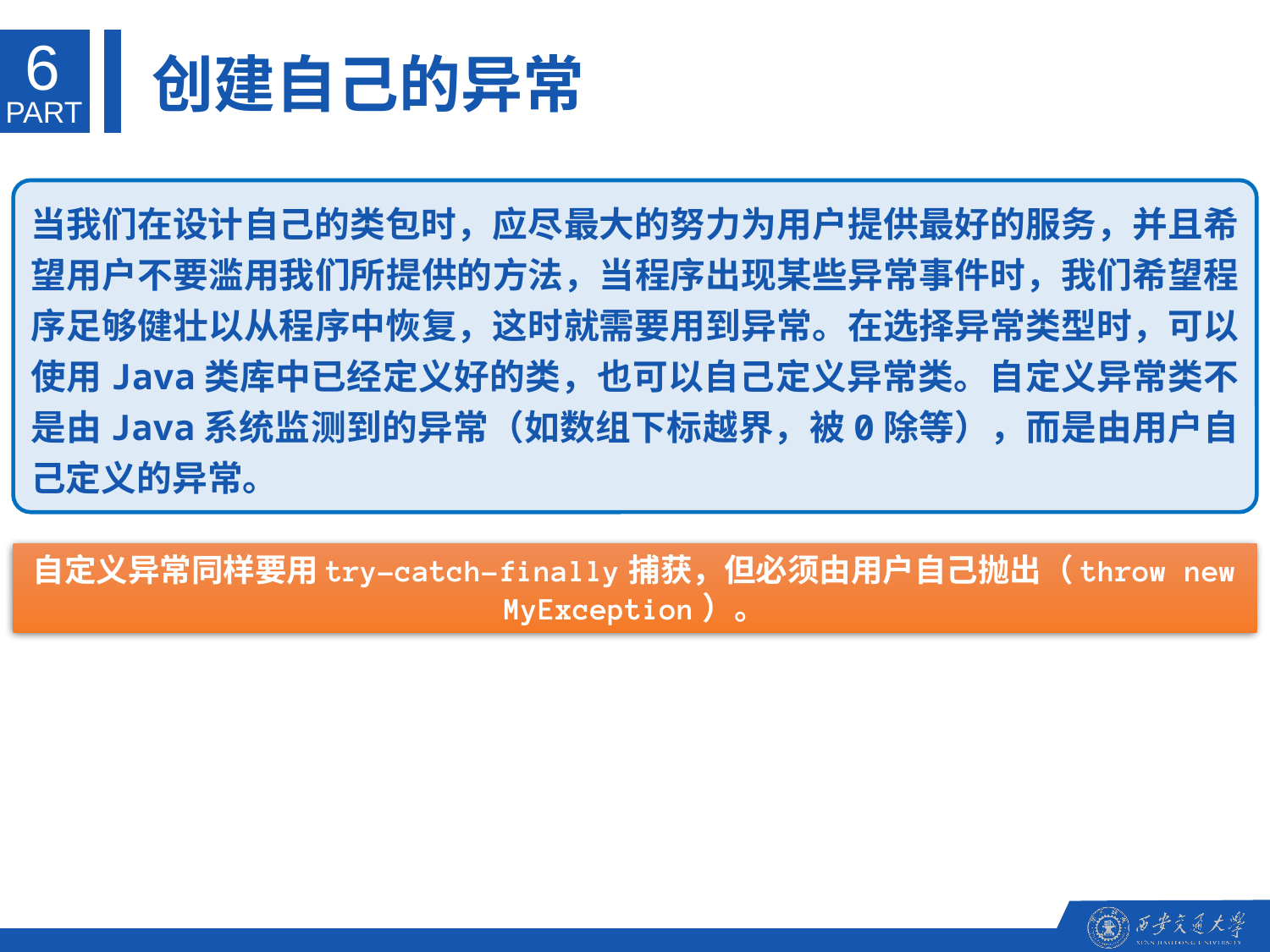

6
创建自己的异常
PART
当我们在设计自己的类包时，应尽最大的努力为用户提供最好的服务，并且希望用户不要滥用我们所提供的方法，当程序出现某些异常事件时，我们希望程序足够健壮以从程序中恢复，这时就需要用到异常。在选择异常类型时，可以使用Java类库中已经定义好的类，也可以自己定义异常类。自定义异常类不是由Java系统监测到的异常（如数组下标越界，被0除等），而是由用户自己定义的异常。
自定义异常同样要用try-catch-finally捕获，但必须由用户自己抛出（throw new MyException）。